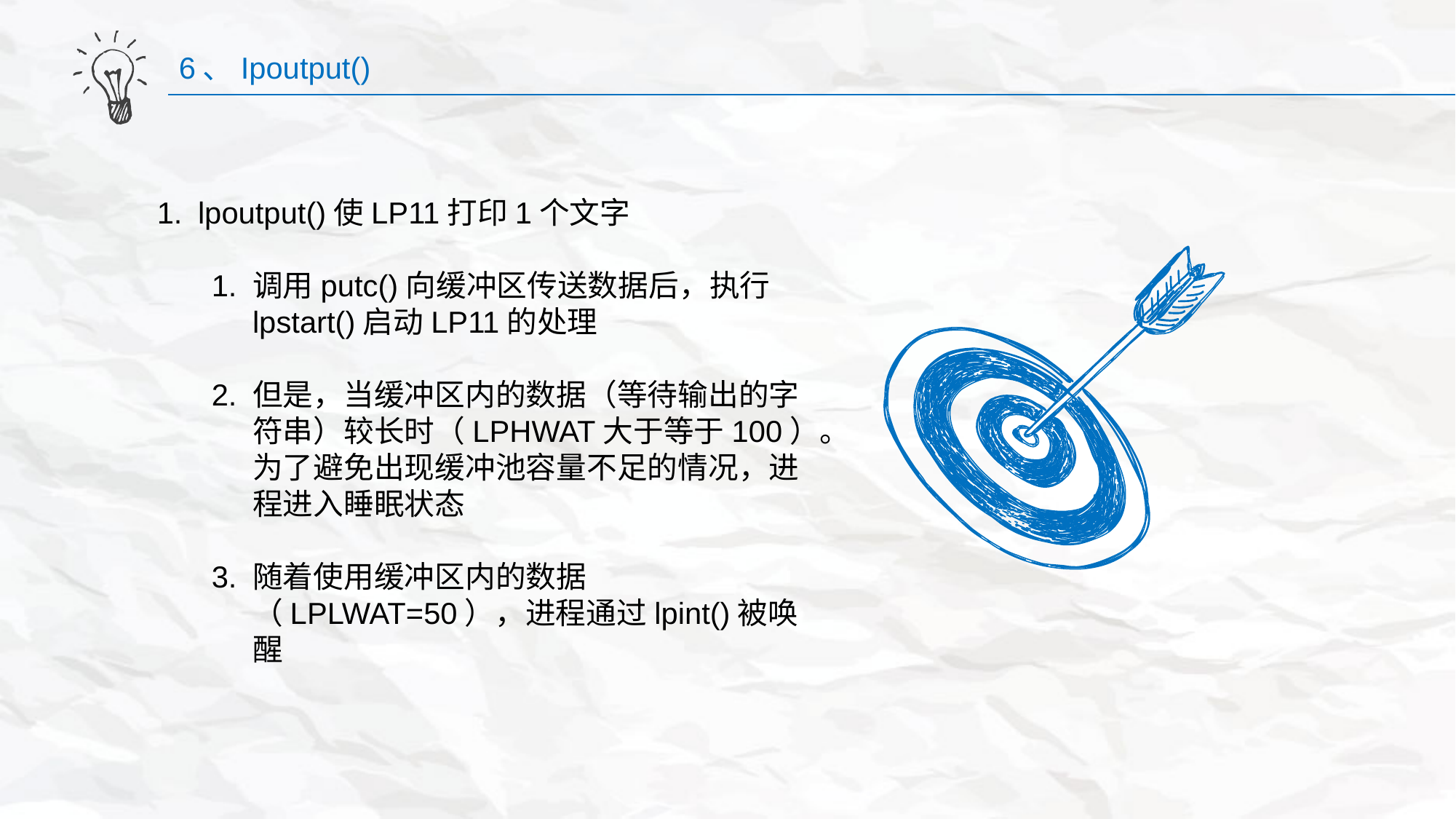

6、Ipoutput()
lpoutput()使LP11打印1个文字

调用putc()向缓冲区传送数据后，执行lpstart()启动LP11的处理

但是，当缓冲区内的数据（等待输出的字符串）较长时（LPHWAT大于等于100）。为了避免出现缓冲池容量不足的情况，进程进入睡眠状态

随着使用缓冲区内的数据（LPLWAT=50），进程通过lpint()被唤醒